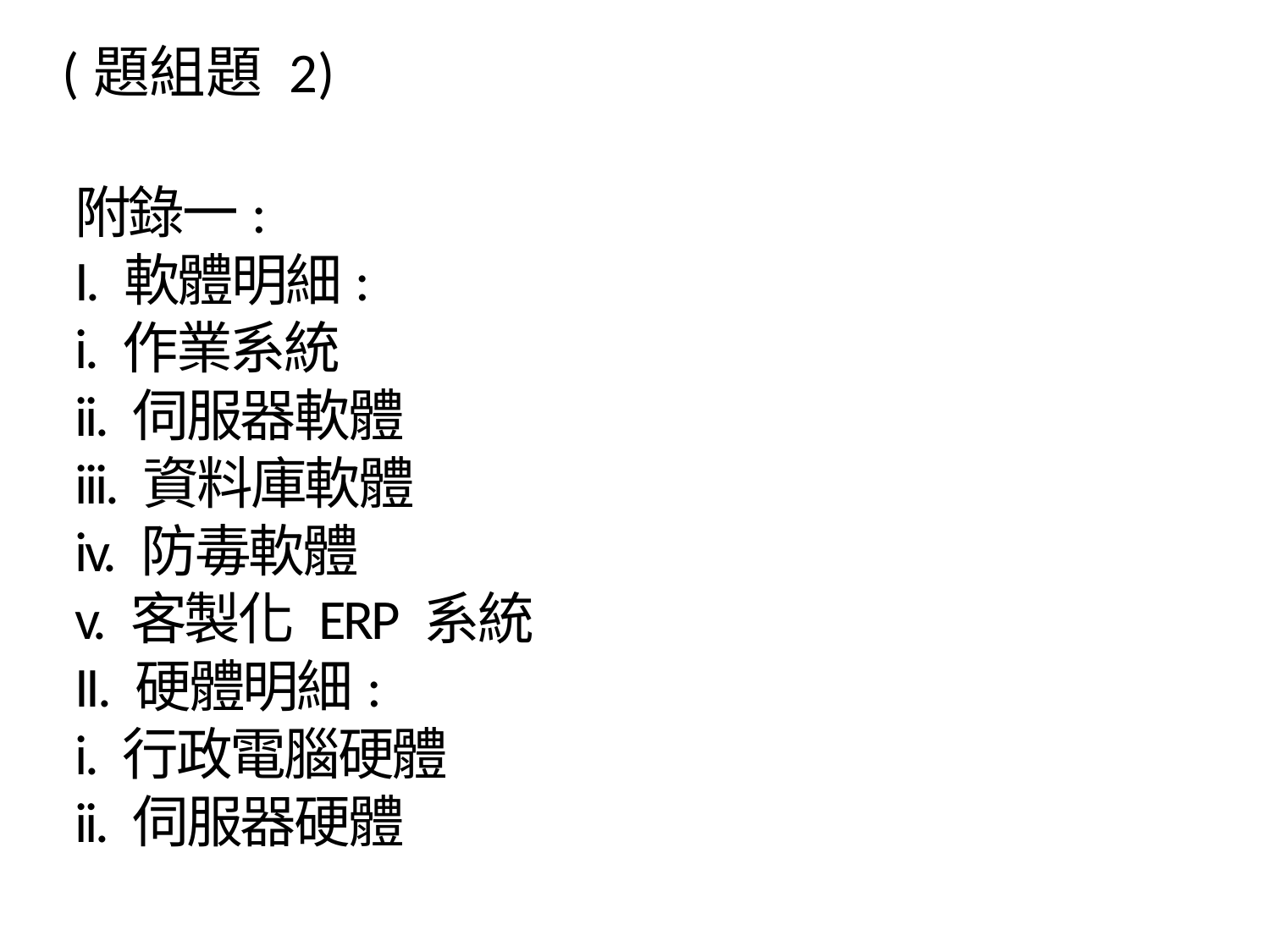

(題組題 2)
附錄一:
I. 軟體明細:
i. 作業系統
ii. 伺服器軟體
iii. 資料庫軟體
iv. 防毒軟體
v. 客製化 ERP 系統
II. 硬體明細:
i. 行政電腦硬體
ii. 伺服器硬體